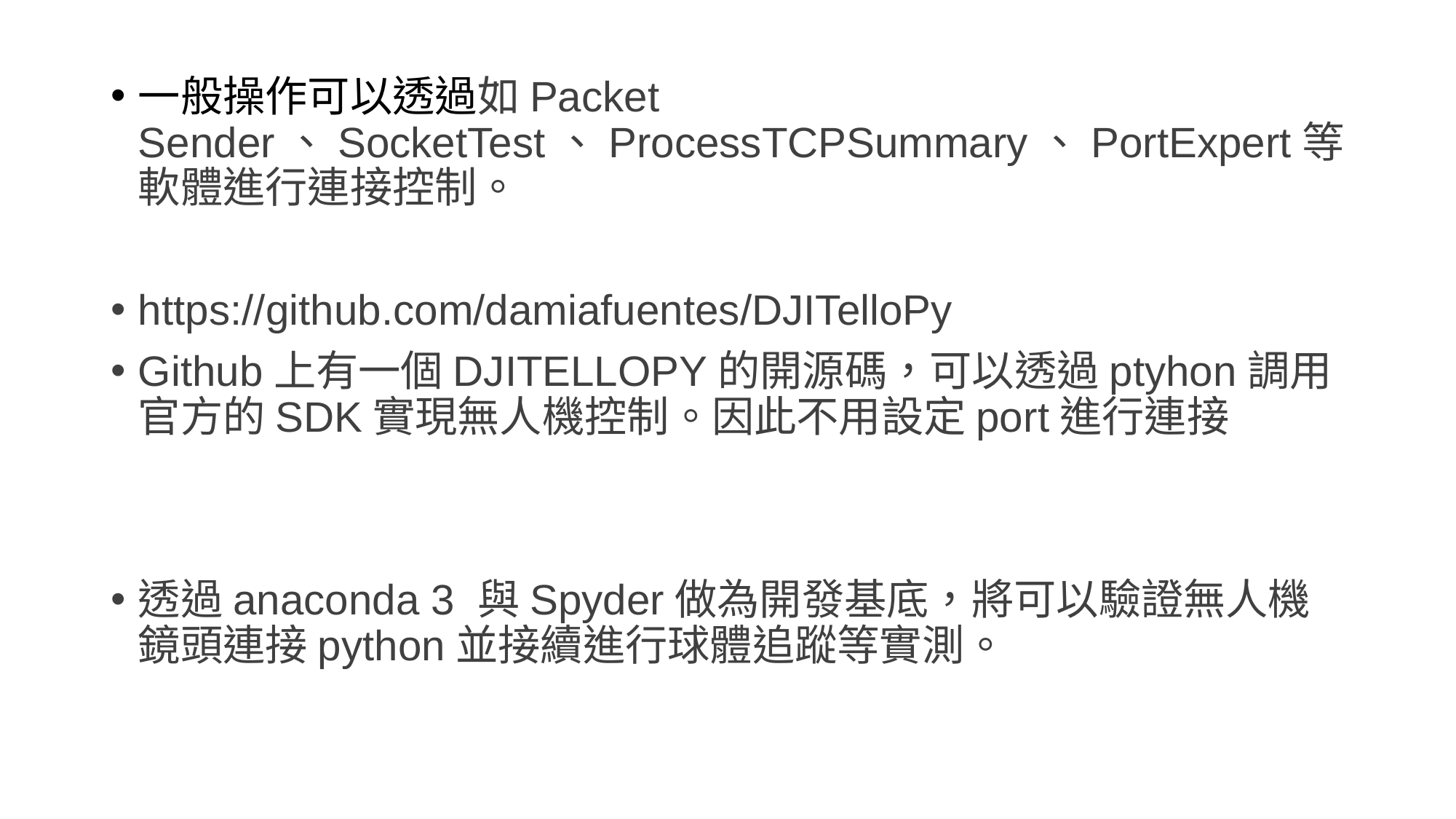

一般操作可以透過如Packet Sender、SocketTest、ProcessTCPSummary、PortExpert等軟體進行連接控制。

https://github.com/damiafuentes/DJITelloPy
Github上有一個DJITELLOPY的開源碼，可以透過ptyhon調用官方的SDK實現無人機控制。因此不用設定port進行連接

透過anaconda 3 與Spyder做為開發基底，將可以驗證無人機鏡頭連接python並接續進行球體追蹤等實測。